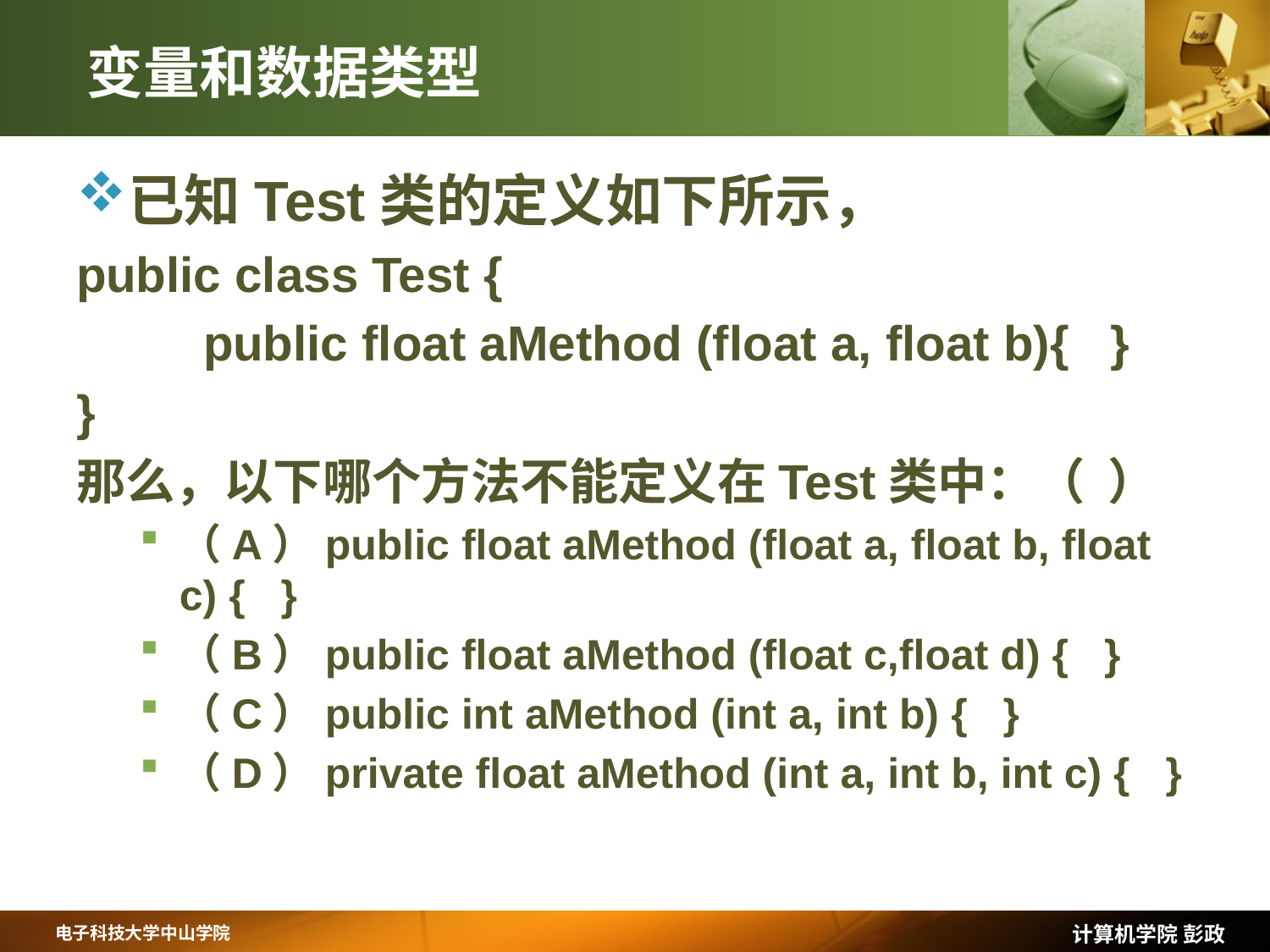

# 变量和数据类型
已知Test类的定义如下所示，
public class Test {
	public float aMethod (float a, float b){   }
}
那么，以下哪个方法不能定义在Test类中：（  ）
（A）public float aMethod (float a, float b, float c) {   }
（B）public float aMethod (float c,float d) {   }
（C）public int aMethod (int a, int b) {   }
（D）private float aMethod (int a, int b, int c) {   }
计算机学院 彭政
电子科技大学中山学院